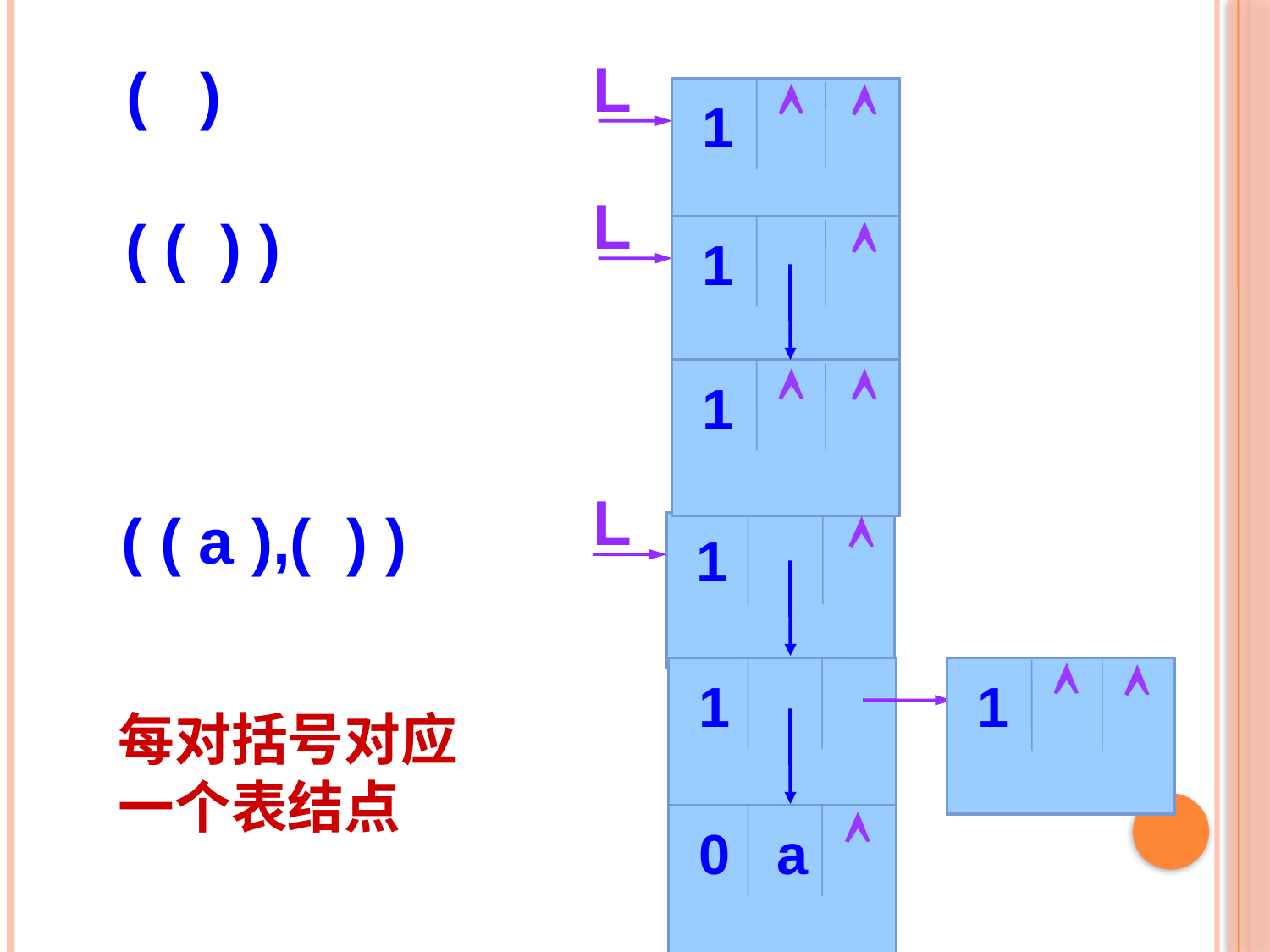

L
∧
 1

(   )
∧
L
 1

( (  ) )
∧

∧
∧
 1

L

 1

( ( a ),(  ) )
∧

 1

∧
∧
 1

每对括号对应一个表结点

∧
 0   a